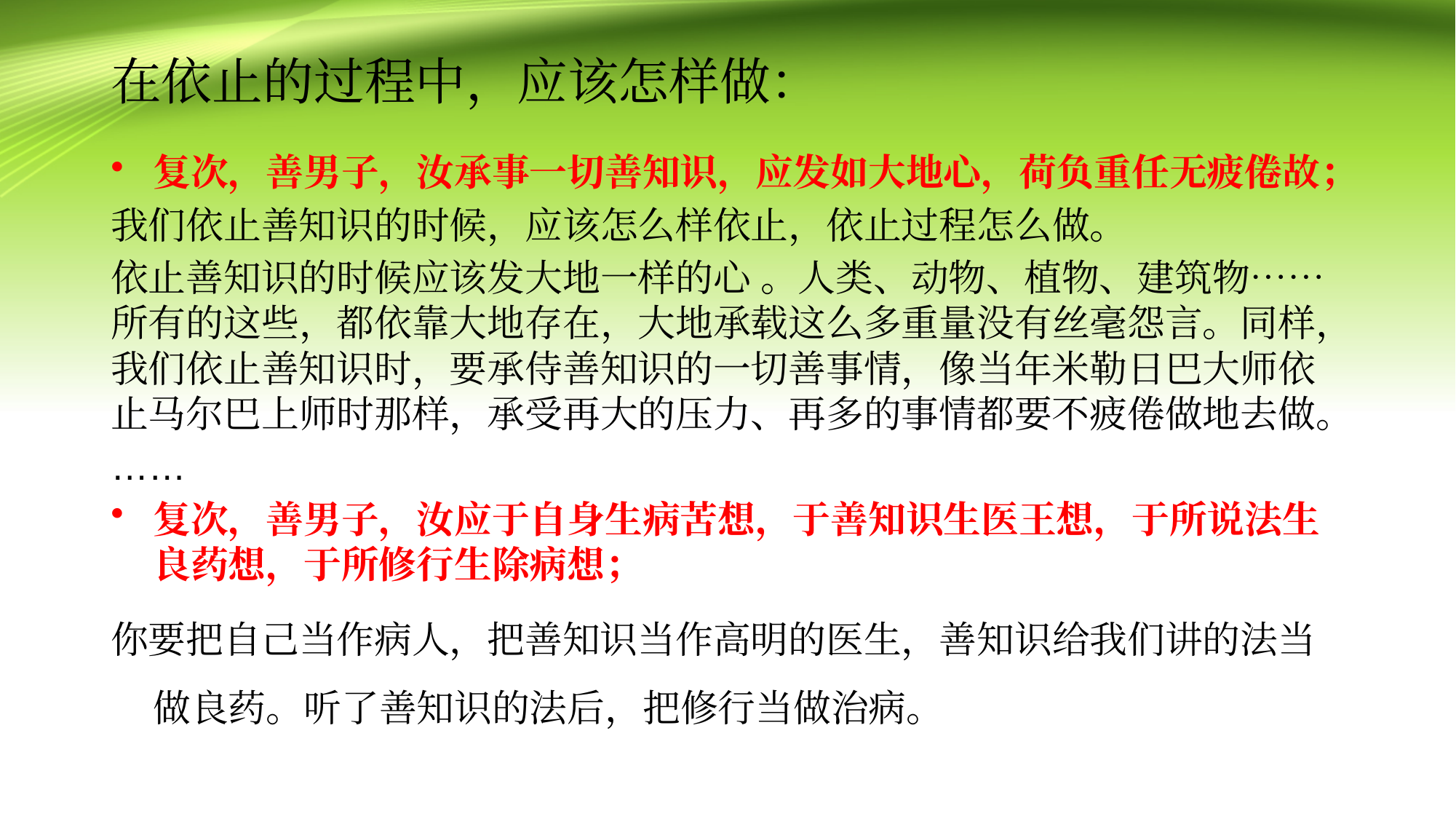

# 在依止的过程中，应该怎样做：
复次，善男子，汝承事一切善知识，应发如大地心，荷负重任无疲倦故；
我们依止善知识的时候，应该怎么样依止，依止过程怎么做。
依止善知识的时候应该发大地一样的心 。人类、动物、植物、建筑物……所有的这些，都依靠大地存在，大地承载这么多重量没有丝毫怨言。同样，我们依止善知识时，要承侍善知识的一切善事情，像当年米勒日巴大师依止马尔巴上师时那样，承受再大的压力、再多的事情都要不疲倦做地去做。
……
复次，善男子，汝应于自身生病苦想，于善知识生医王想，于所说法生良药想，于所修行生除病想；
你要把自己当作病人，把善知识当作高明的医生，善知识给我们讲的法当做良药。听了善知识的法后，把修行当做治病。